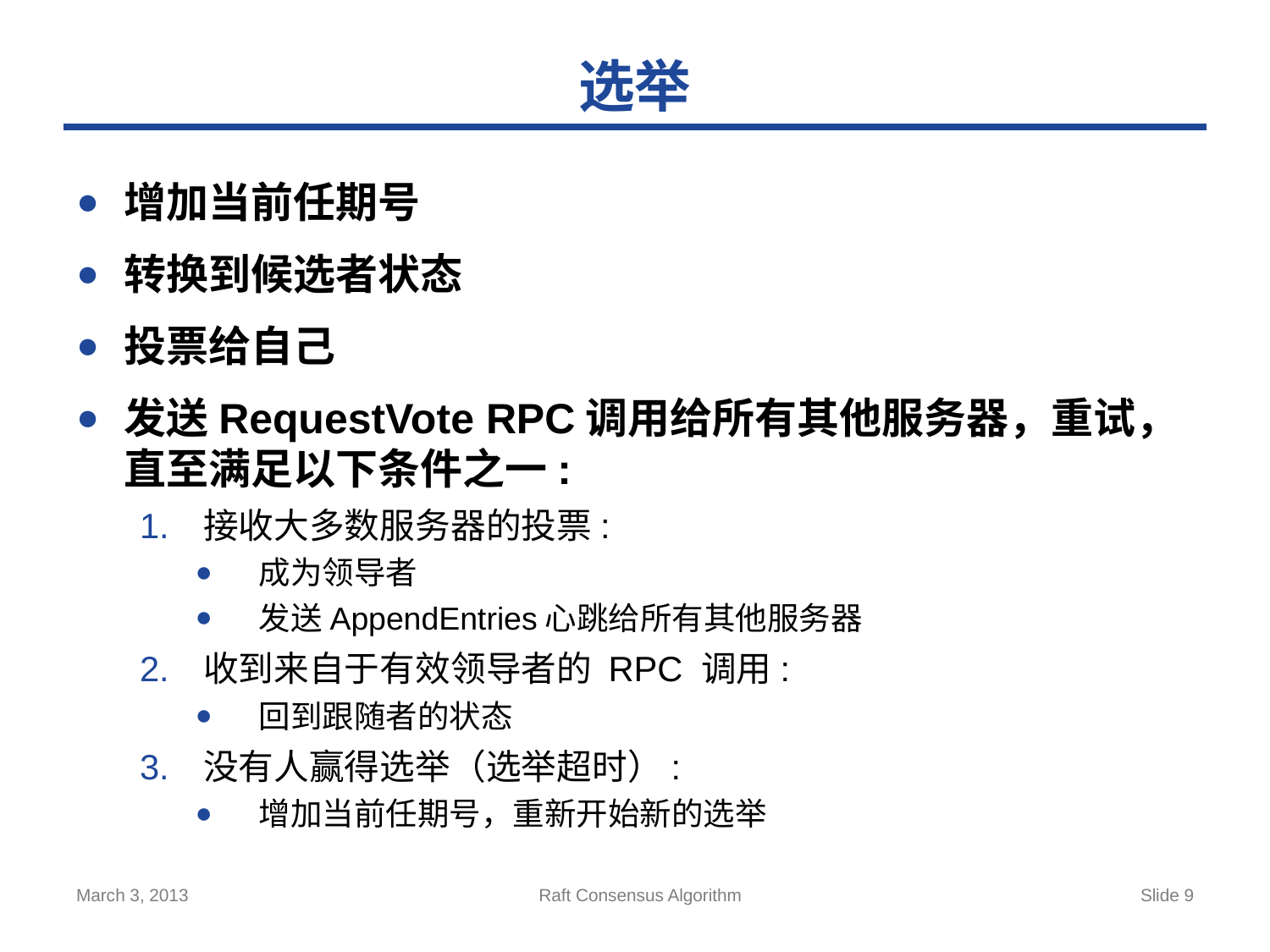

# 选举
增加当前任期号
转换到候选者状态
投票给自己
发送RequestVote RPC调用给所有其他服务器，重试，直至满足以下条件之一:
接收大多数服务器的投票:
成为领导者
发送AppendEntries心跳给所有其他服务器
收到来自于有效领导者的 RPC 调用:
回到跟随者的状态
没有人赢得选举（选举超时）:
增加当前任期号，重新开始新的选举
March 3, 2013
Raft Consensus Algorithm
Slide 9